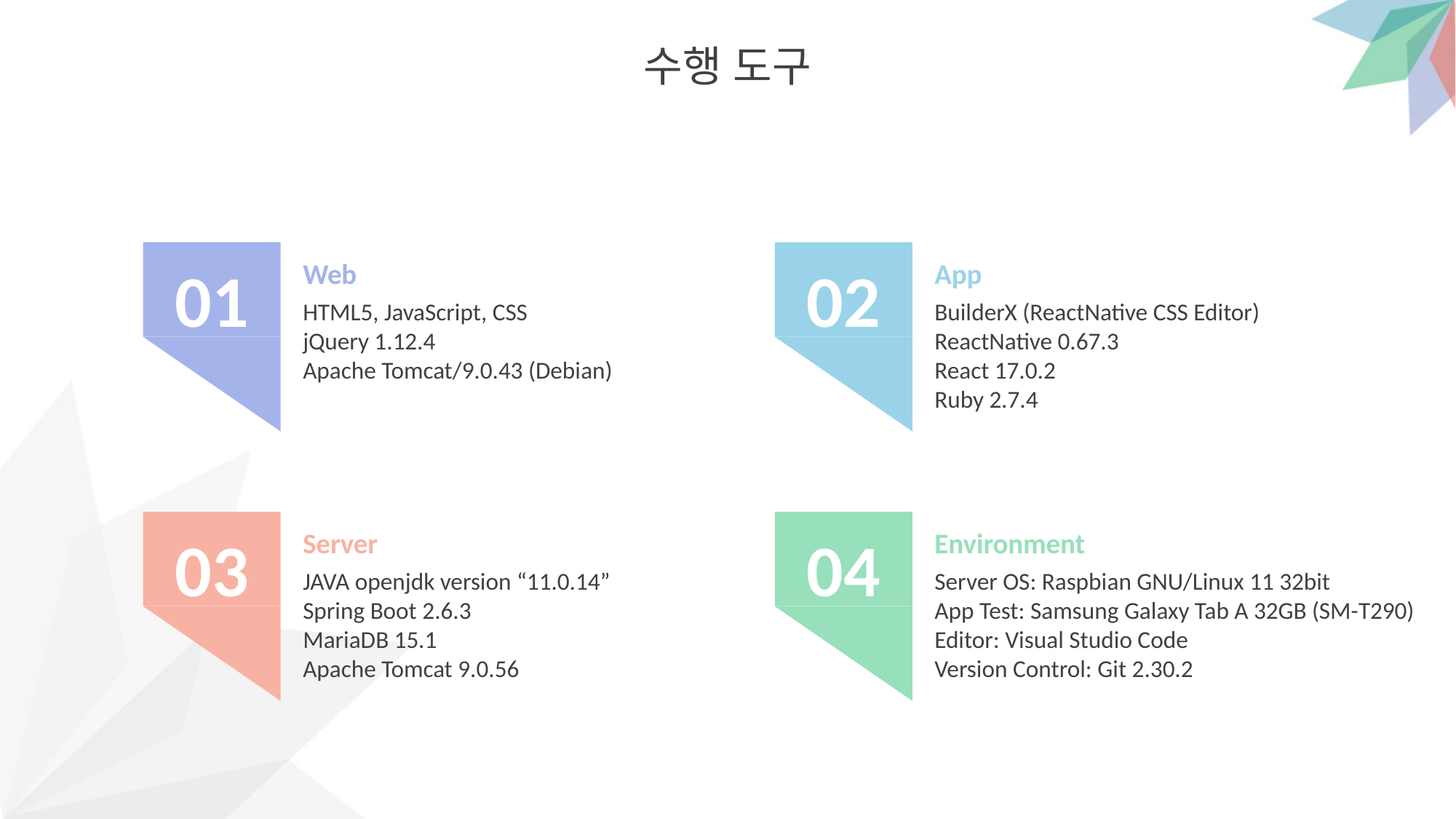

수행 도구

02
01
App
BuilderX (ReactNative CSS Editor)
ReactNative 0.67.3
React 17.0.2
Ruby 2.7.4
Web
HTML5, JavaScript, CSS
jQuery 1.12.4
Apache Tomcat/9.0.43 (Debian)

04
03
Environment
Server OS: Raspbian GNU/Linux 11 32bit
App Test: Samsung Galaxy Tab A 32GB (SM-T290)
Editor: Visual Studio Code
Version Control: Git 2.30.2
Server
JAVA openjdk version “11.0.14”
Spring Boot 2.6.3
MariaDB 15.1
Apache Tomcat 9.0.56